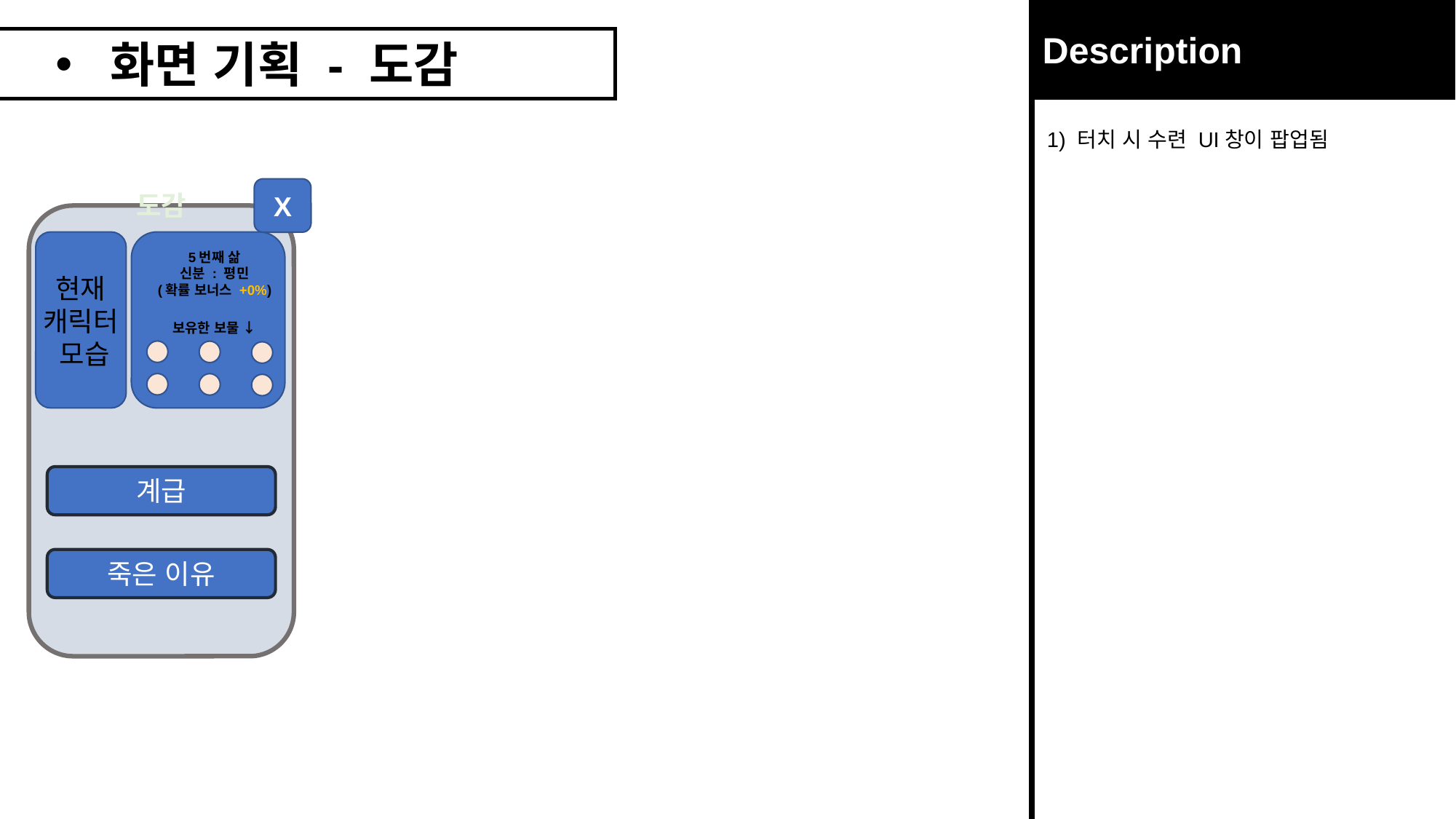

Description

화면 기획 - 도감
1) 터치 시 수련 UI창이 팝업됨

X
도감

5번째 삶
신분 : 평민
(확률 보너스 +0%)

현재
캐릭터
모습
보유한 보물 ↓

계급
죽은 이유